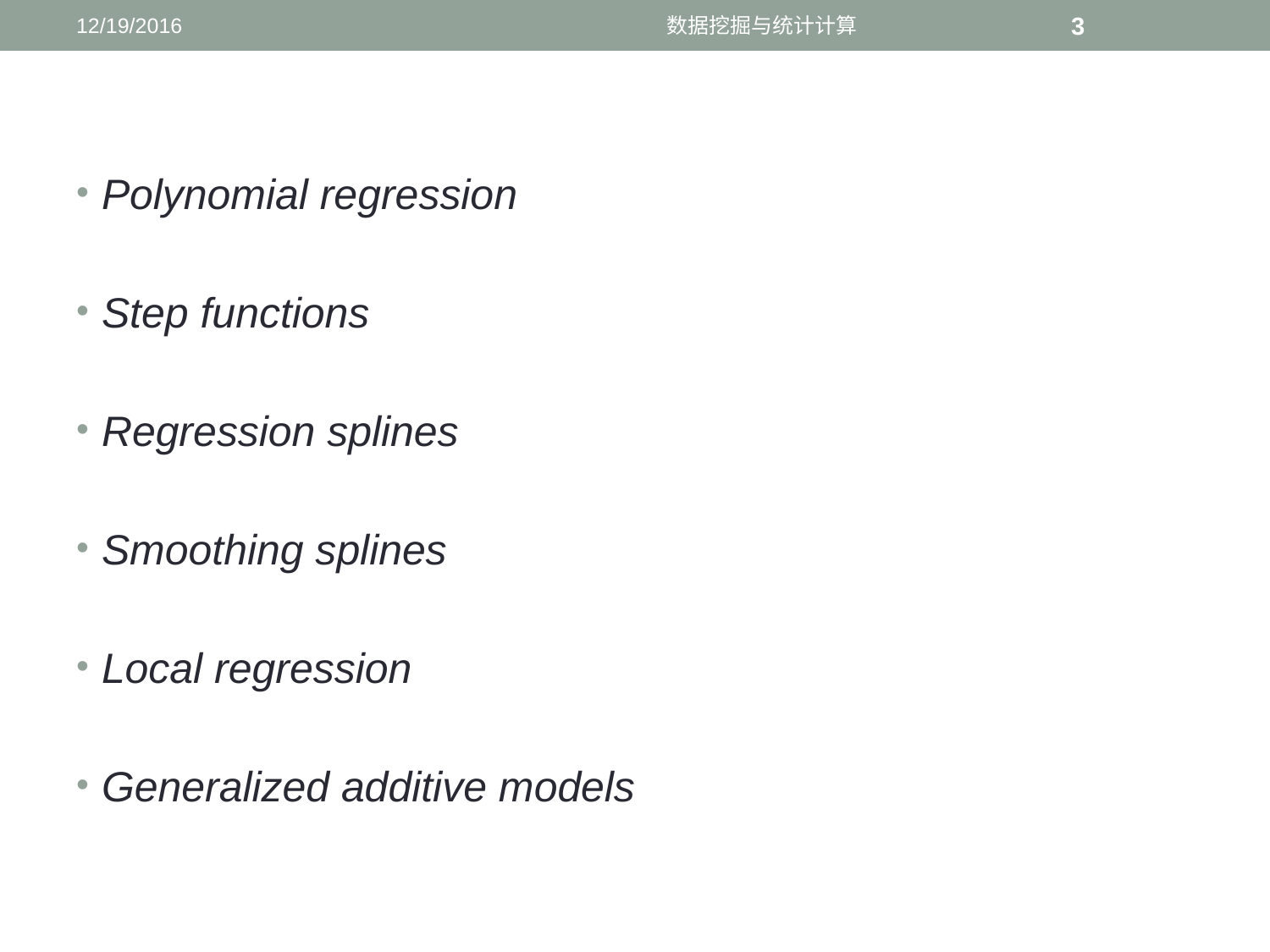

12/19/2016
数据挖掘与统计计算
3
Polynomial regression

Step functions

Regression splines

Smoothing splines

Local regression

Generalized additive models